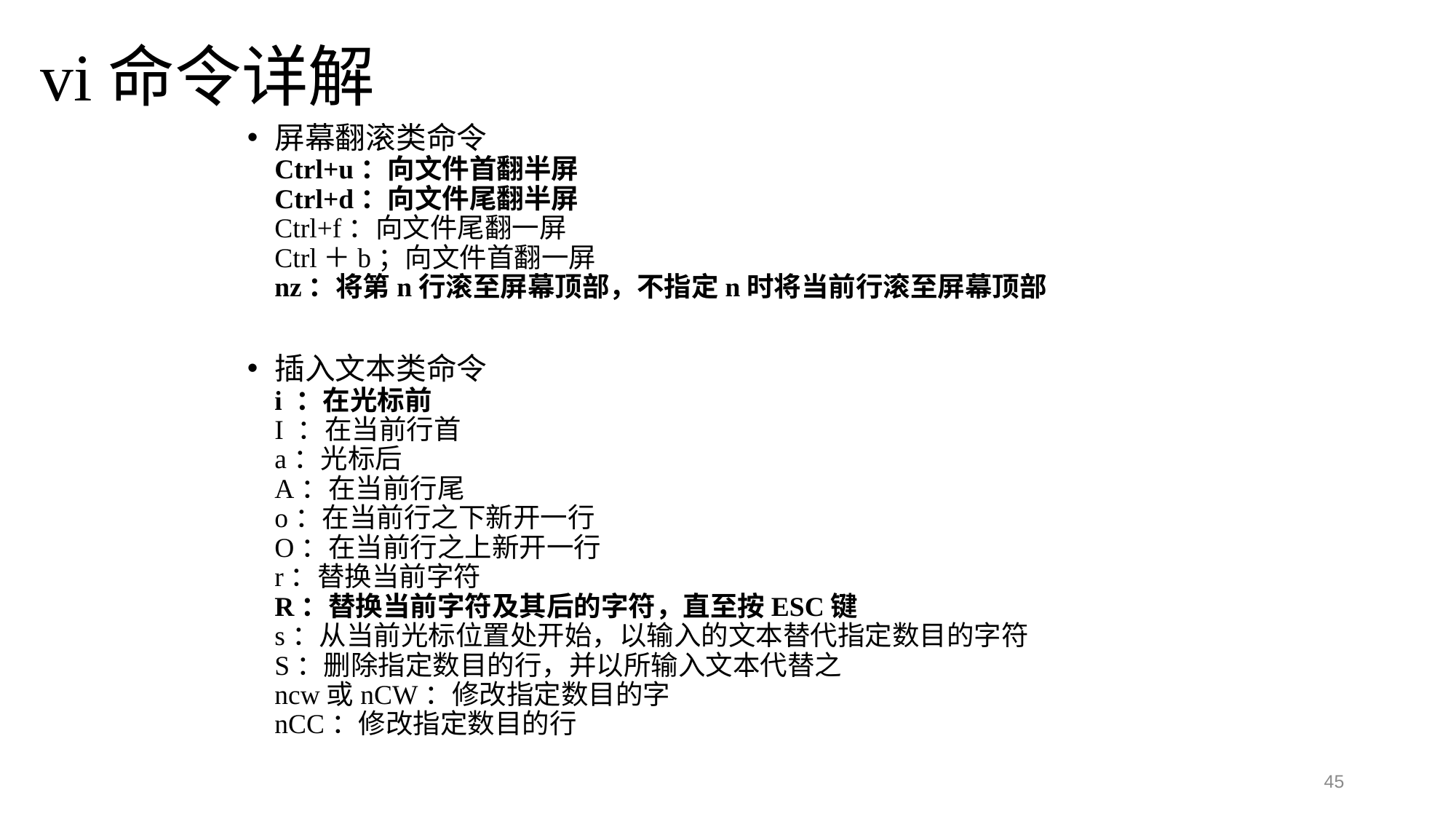

# vi命令详解
屏幕翻滚类命令
Ctrl+u：向文件首翻半屏
Ctrl+d：向文件尾翻半屏
Ctrl+f：向文件尾翻一屏
Ctrl＋b；向文件首翻一屏
nz：将第n行滚至屏幕顶部，不指定n时将当前行滚至屏幕顶部

插入文本类命令
i ：在光标前
I ：在当前行首
a：光标后
A：在当前行尾
o：在当前行之下新开一行
O：在当前行之上新开一行
r：替换当前字符
R：替换当前字符及其后的字符，直至按ESC键
s：从当前光标位置处开始，以输入的文本替代指定数目的字符
S：删除指定数目的行，并以所输入文本代替之
ncw或nCW：修改指定数目的字
nCC：修改指定数目的行
45